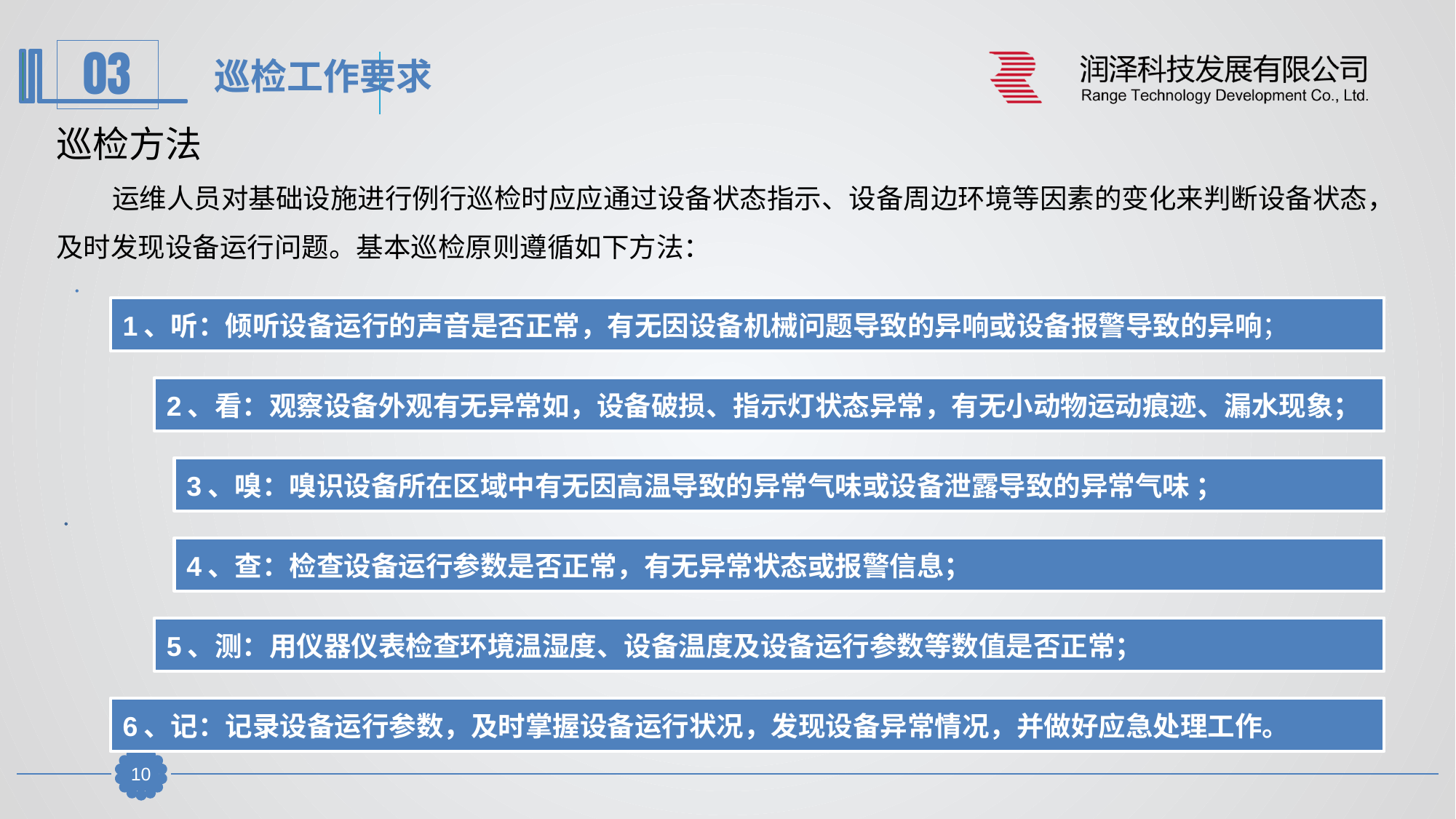

巡检工作要求
巡检方法
        运维人员对基础设施进行例行巡检时应应通过设备状态指示、设备周边环境等因素的变化来判断设备状态，及时发现设备运行问题。基本巡检原则遵循如下方法：
1、听：倾听设备运行的声音是否正常，有无因设备机械问题导致的异响或设备报警导致的异响；
2、看：观察设备外观有无异常如，设备破损、指示灯状态异常，有无小动物运动痕迹、漏水现象；
3、嗅：嗅识设备所在区域中有无因高温导致的异常气味或设备泄露导致的异常气味 ；
4、查：检查设备运行参数是否正常，有无异常状态或报警信息；
5、测：用仪器仪表检查环境温湿度、设备温度及设备运行参数等数值是否正常；
6、记：记录设备运行参数，及时掌握设备运行状况，发现设备异常情况，并做好应急处理工作。
10